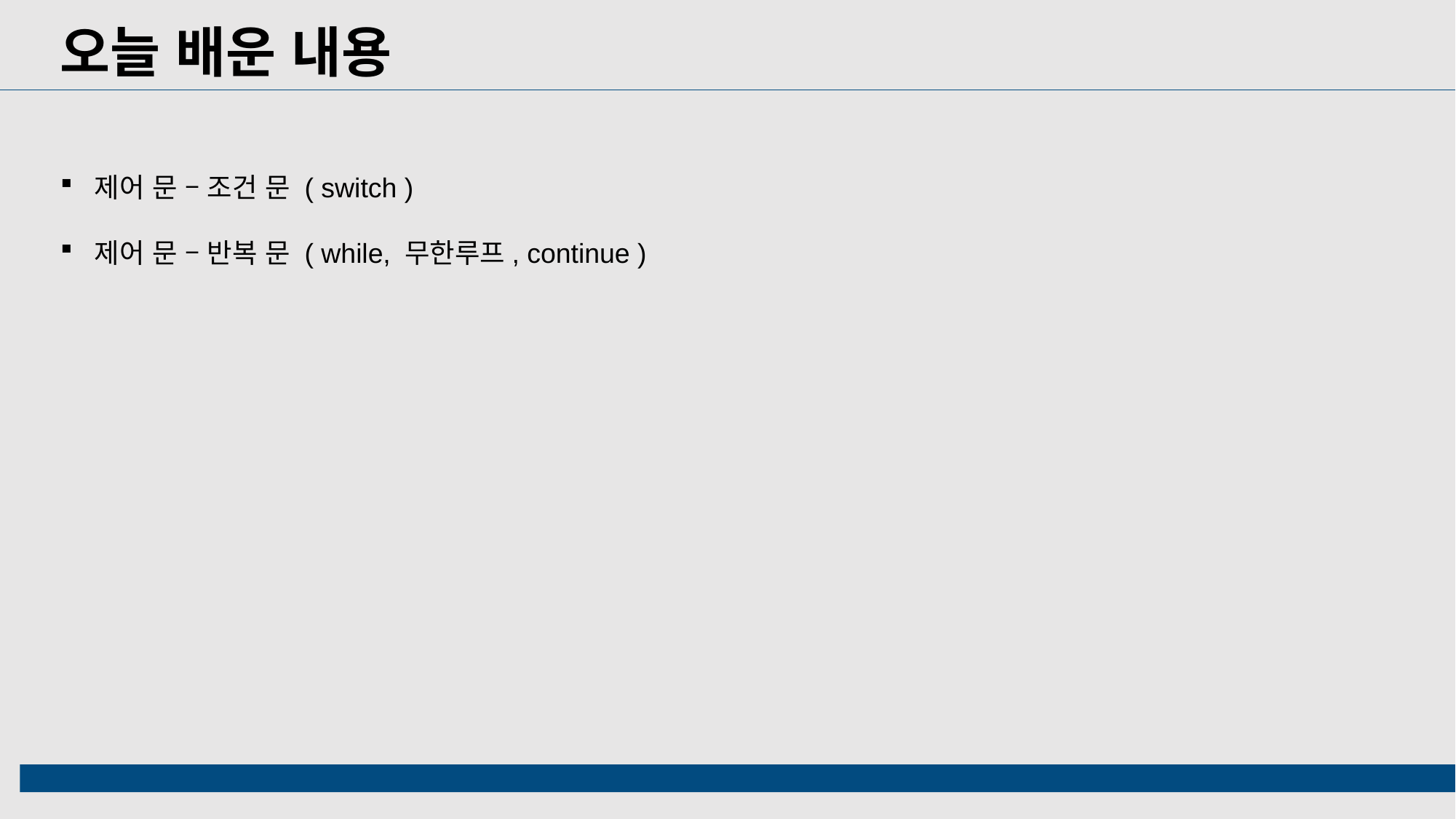

오늘 배운 내용
제어 문 – 조건 문 ( switch )
제어 문 – 반복 문 ( while, 무한루프, continue )